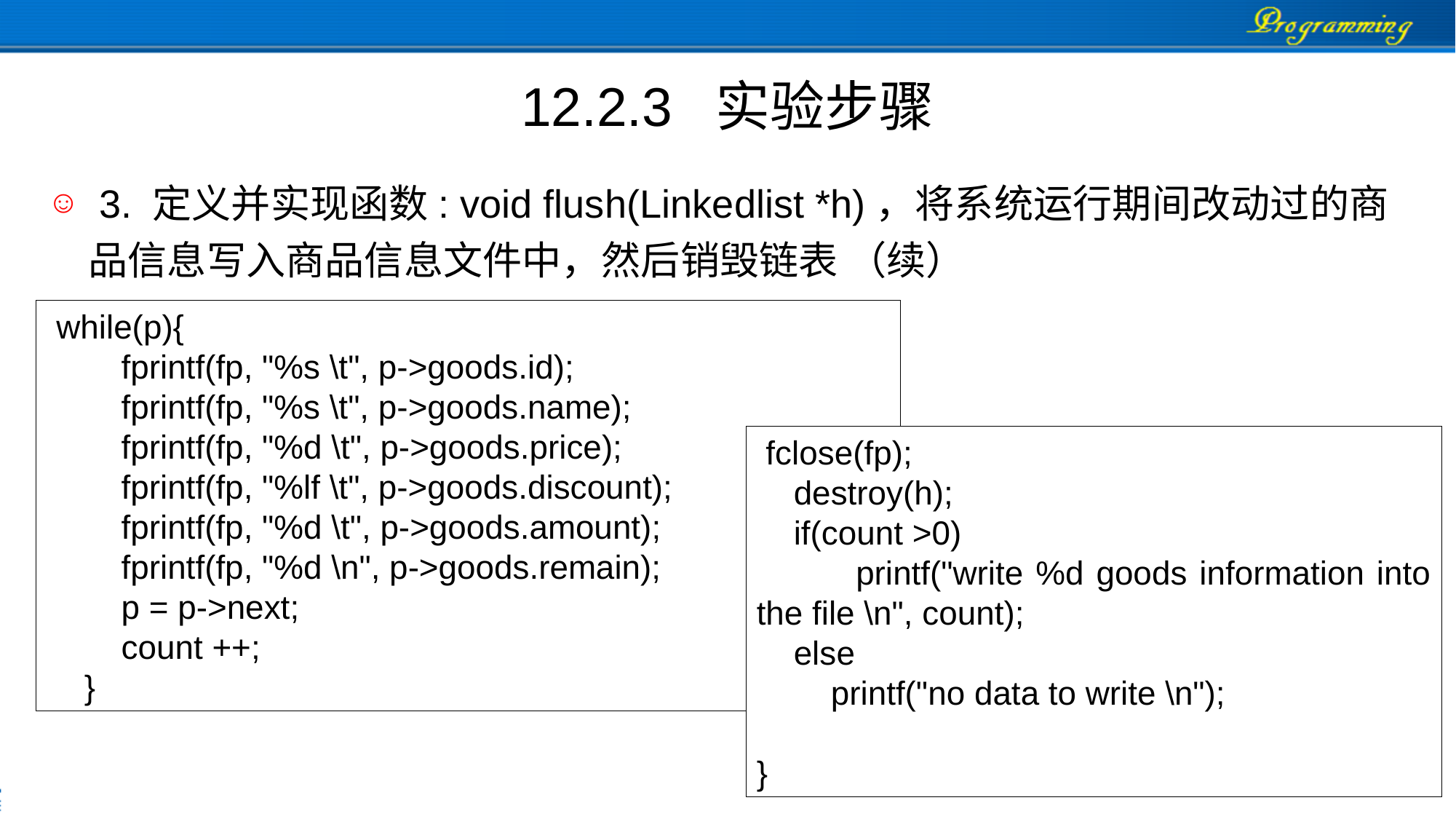

# 12.2.3  实验步骤
 3. 定义并实现函数: void flush(Linkedlist *h)，将系统运行期间改动过的商品信息写入商品信息文件中，然后销毁链表 （续）
 while(p){
        fprintf(fp, "%s \t", p->goods.id);
        fprintf(fp, "%s \t", p->goods.name);
        fprintf(fp, "%d \t", p->goods.price);
        fprintf(fp, "%lf \t", p->goods.discount);
        fprintf(fp, "%d \t", p->goods.amount);
        fprintf(fp, "%d \n", p->goods.remain);
        p = p->next;
        count ++;
    }
 fclose(fp);
    destroy(h);
    if(count >0)
        printf("write %d goods information into the file \n", count);
    else
        printf("no data to write \n");

}